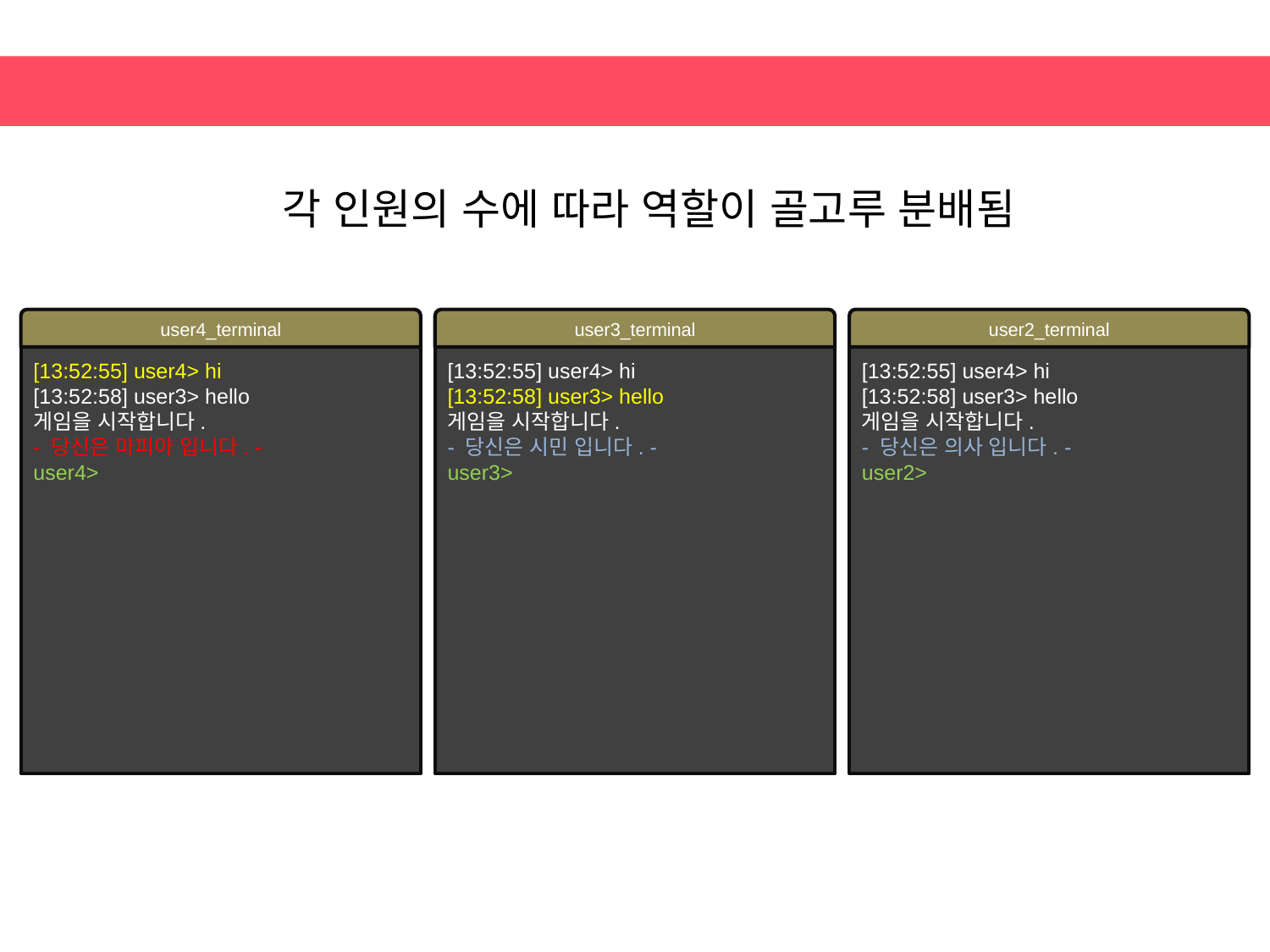

게임 진행 방식
# 각 인원의 수에 따라 역할이 골고루 분배됨
user4_terminal
user3_terminal
user2_terminal
[13:52:55] user4> hi
[13:52:58] user3> hello
게임을 시작합니다.
- 당신은 마피아 입니다. -
user4>

[13:52:55] user4> hi
[13:52:58] user3> hello
게임을 시작합니다.
- 당신은 시민 입니다. -
user3>

[13:52:55] user4> hi
[13:52:58] user3> hello
게임을 시작합니다.
- 당신은 의사 입니다. -
user2>